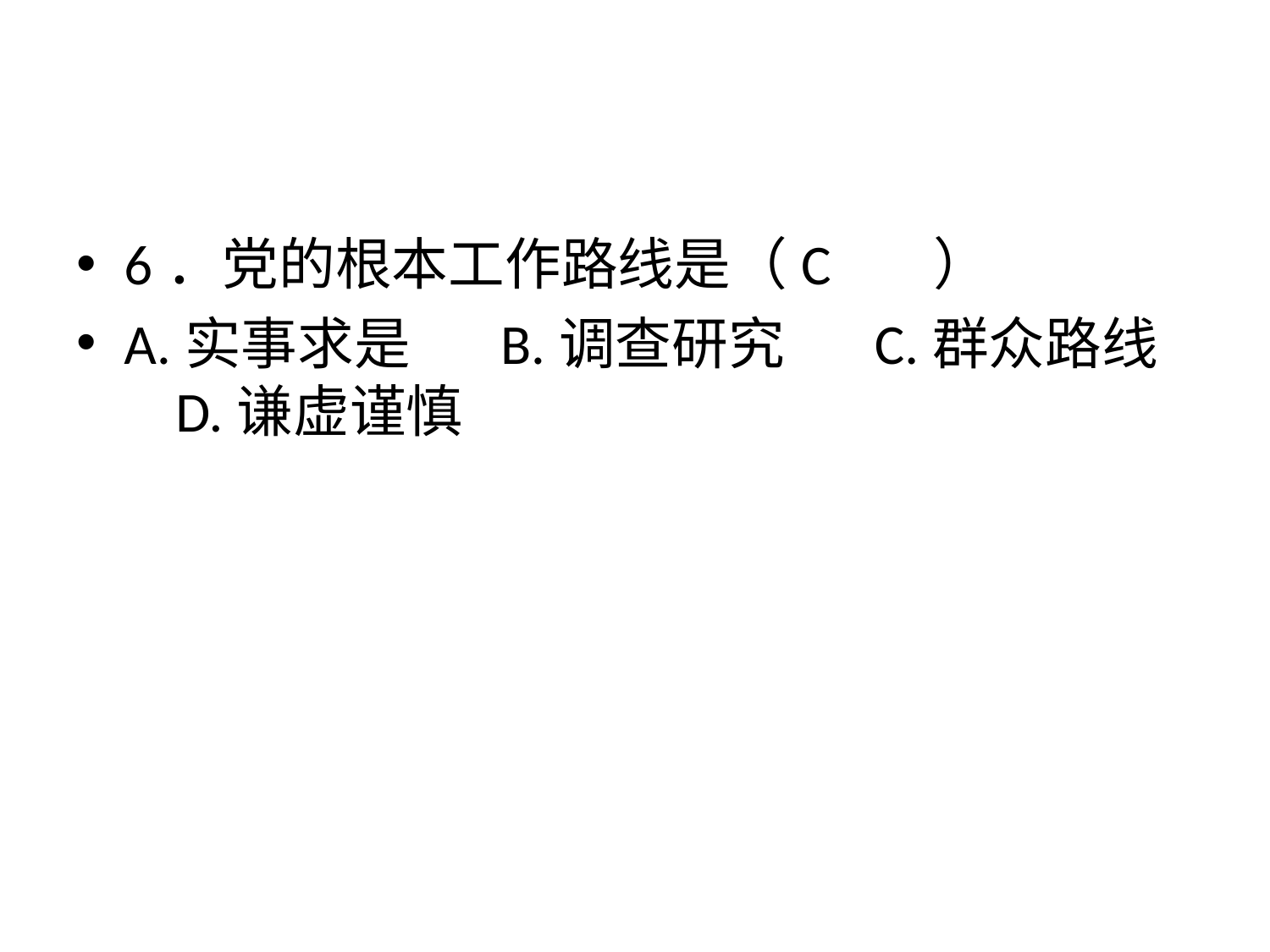

#
6．党的根本工作路线是（C       ）
A.实事求是      B.调查研究      C.群众路线      D.谦虚谨慎